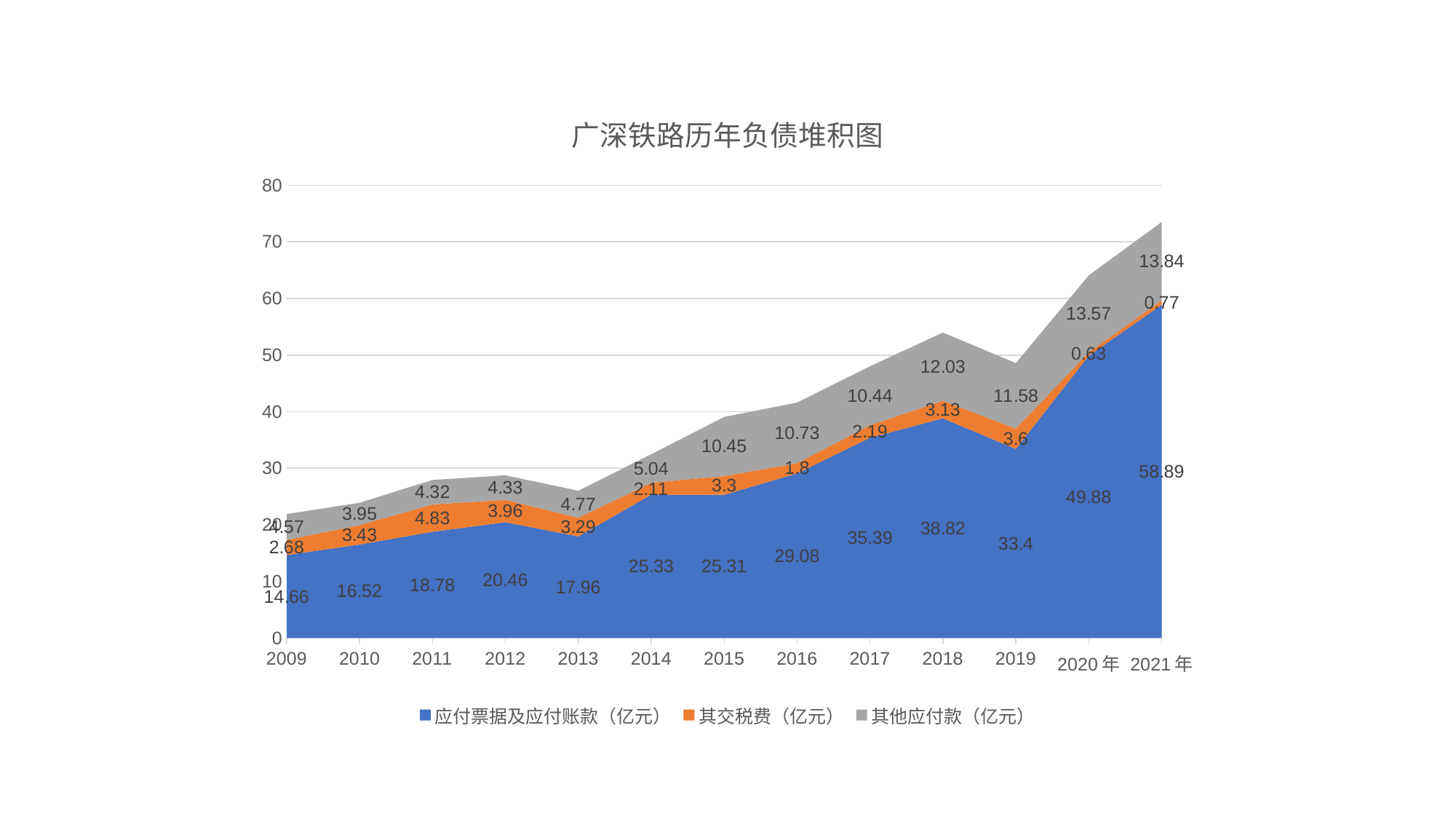

### Chart: 广深铁路历年负债堆积图

| Category | 应付票据及应付账款（亿元） | 其交税费（亿元） | 其他应付款（亿元） |
|---|---|---|---|
| 2009 | 14.66 | 2.68 | 4.57 |
| 2010 | 16.52 | 3.43 | 3.95 |
| 2011 | 18.78 | 4.83 | 4.32 |
| 2012 | 20.46 | 3.96 | 4.33 |
| 2013 | 17.96 | 3.29 | 4.77 |
| 2014 | 25.33 | 2.11 | 5.04 |
| 2015 | 25.31 | 3.3 | 10.45 |
| 2016 | 29.08 | 1.8 | 10.73 |
| 2017 | 35.39 | 2.19 | 10.44 |
| 2018 | 38.82 | 3.13 | 12.03 |
| 2019 | 33.4 | 3.6 | 11.58 |
| 2020年 | 49.88 | 0.63 | 13.57 |
| 2021年 | 58.89 | 0.77 | 13.84 |